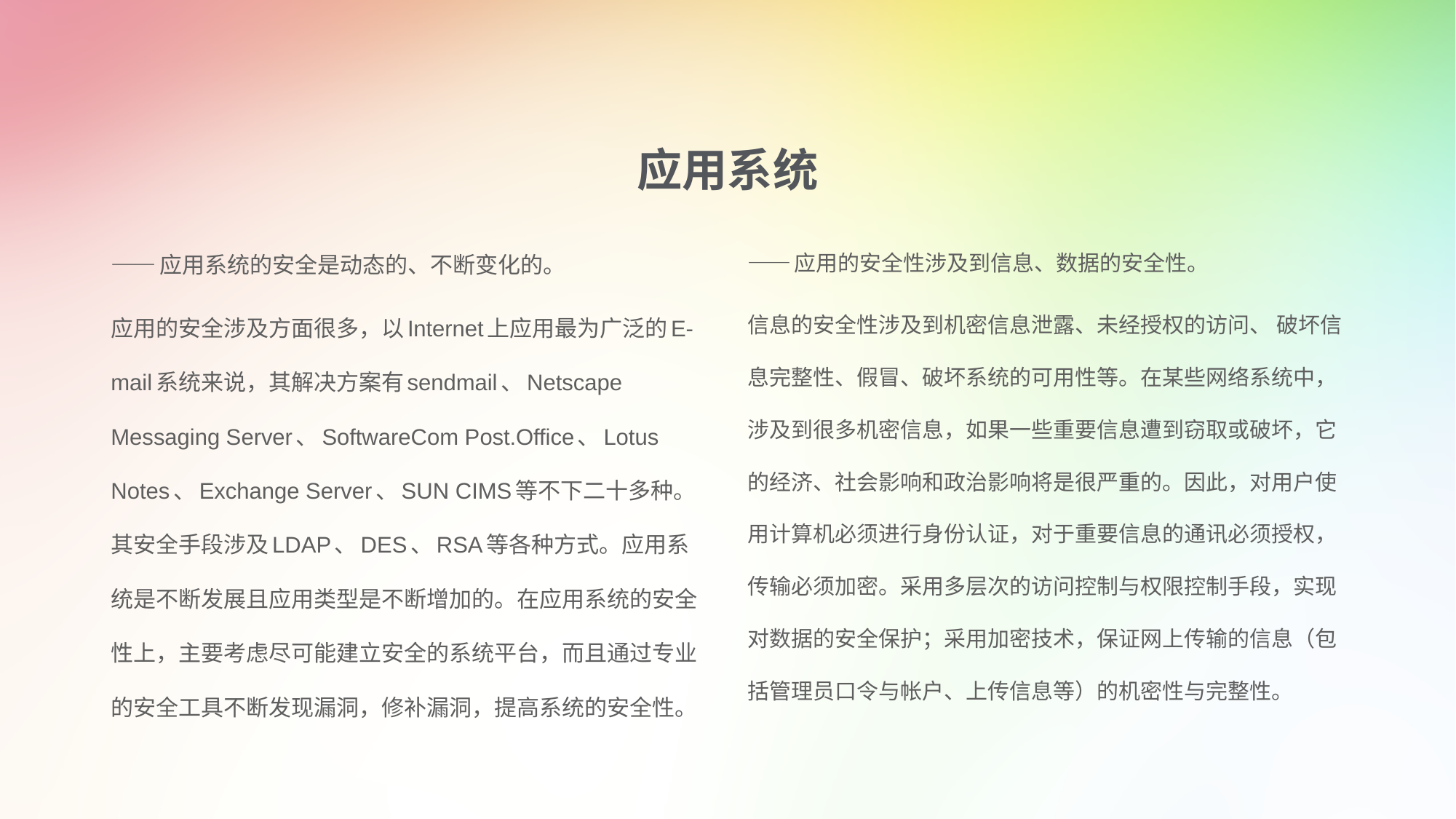

# 应用系统
——应用系统的安全是动态的、不断变化的。
应用的安全涉及方面很多，以Internet上应用最为广泛的E-mail系统来说，其解决方案有sendmail、Netscape Messaging Server、SoftwareCom Post.Office、Lotus Notes、Exchange Server、SUN CIMS等不下二十多种。其安全手段涉及LDAP、DES、RSA等各种方式。应用系统是不断发展且应用类型是不断增加的。在应用系统的安全性上，主要考虑尽可能建立安全的系统平台，而且通过专业的安全工具不断发现漏洞，修补漏洞，提高系统的安全性。
——应用的安全性涉及到信息、数据的安全性。
信息的安全性涉及到机密信息泄露、未经授权的访问、 破坏信息完整性、假冒、破坏系统的可用性等。在某些网络系统中，涉及到很多机密信息，如果一些重要信息遭到窃取或破坏，它的经济、社会影响和政治影响将是很严重的。因此，对用户使用计算机必须进行身份认证，对于重要信息的通讯必须授权，传输必须加密。采用多层次的访问控制与权限控制手段，实现对数据的安全保护；采用加密技术，保证网上传输的信息（包括管理员口令与帐户、上传信息等）的机密性与完整性。